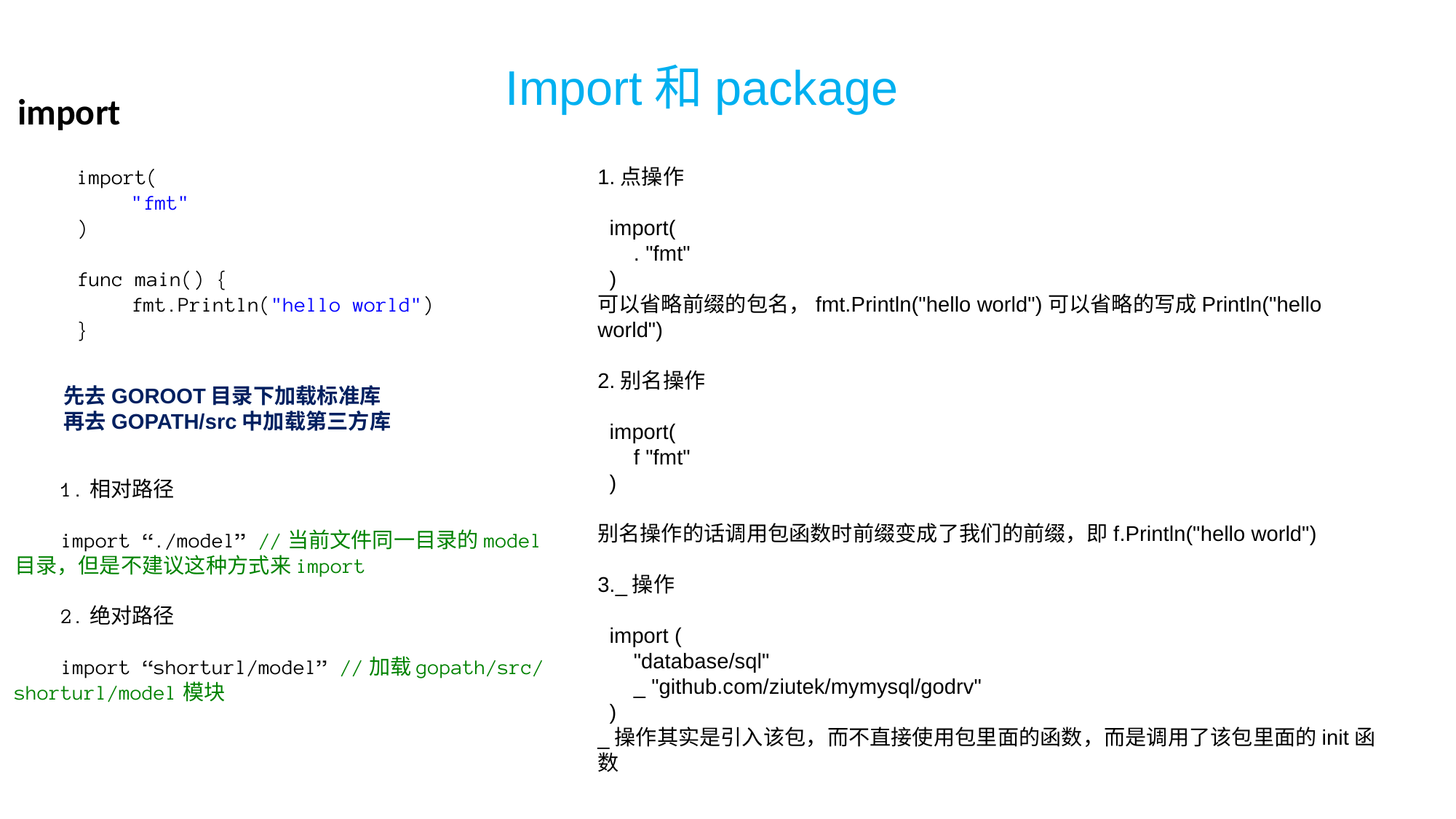

Import和package
import
1.点操作

  import(
      . "fmt"
  )
可以省略前缀的包名，fmt.Println("hello world")可以省略的写成Println("hello world")

2.别名操作

  import(
      f "fmt"
  )

别名操作的话调用包函数时前缀变成了我们的前缀，即f.Println("hello world")

3._操作

  import (
      "database/sql"
      _ "github.com/ziutek/mymysql/godrv"
  )
_操作其实是引入该包，而不直接使用包里面的函数，而是调用了该包里面的init函数
import(
"fmt"
)

func main() {
fmt.Println("hello world")
}
先去GOROOT目录下加载标准库
再去GOPATH/src中加载第三方库
    1.相对路径

    import “./model” //当前文件同一目录的model目录，但是不建议这种方式来import

    2.绝对路径

    import “shorturl/model” //加载gopath/src/shorturl/model模块